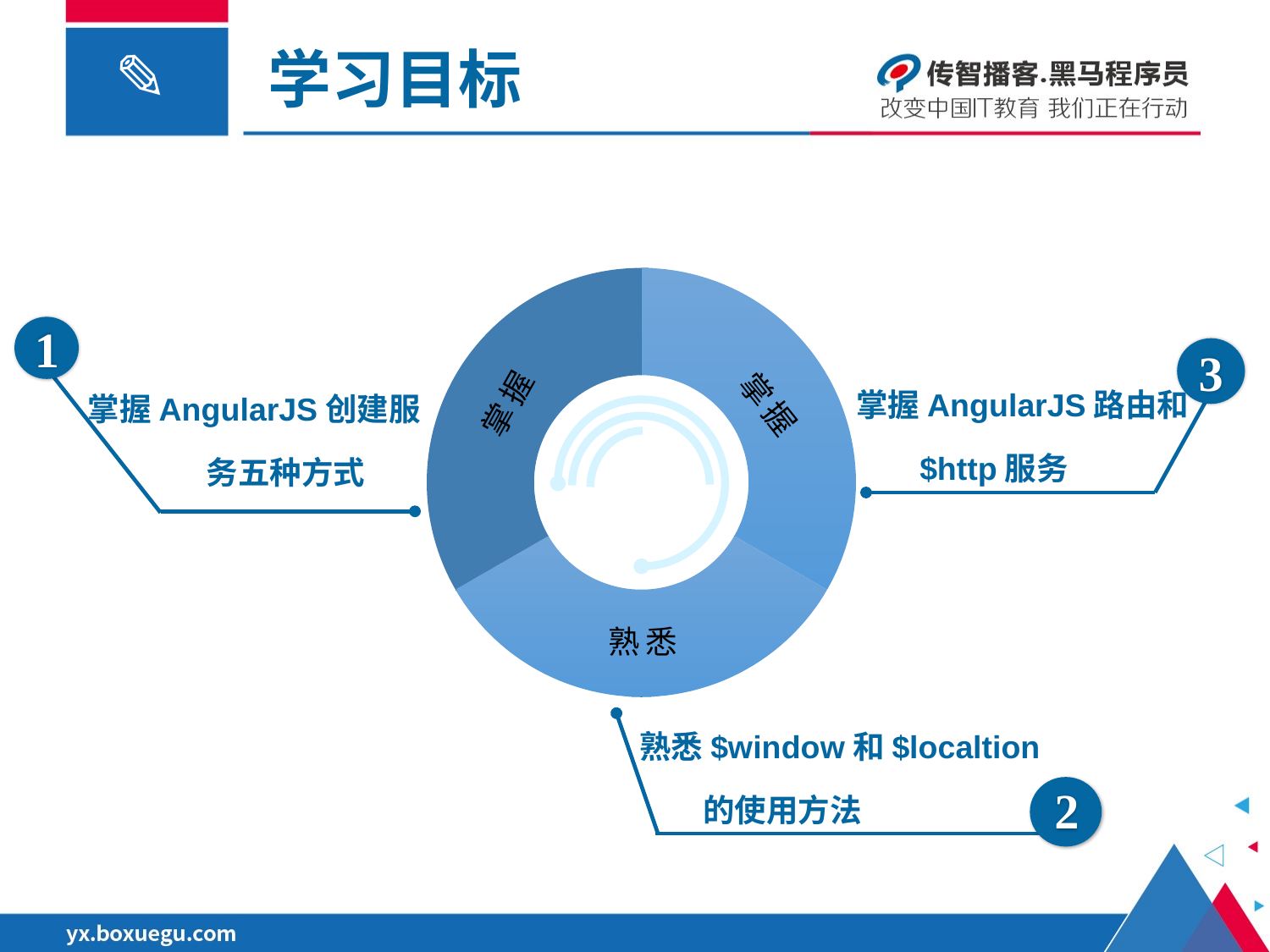

# 学习目标

### Chart

| Category | 销售额 |
|---|---|
| 掌握知识 | 3.333333333 |
| 理解知识 | 3.333333333 |
| 了解知识 | 3.333333333 |
掌握
掌握
熟悉
掌握AngularJS创建服务五种方式
1

了解
掌握
熟悉
3

掌握AngularJS路由和$http服务

熟悉$window和$localtion的使用方法
2